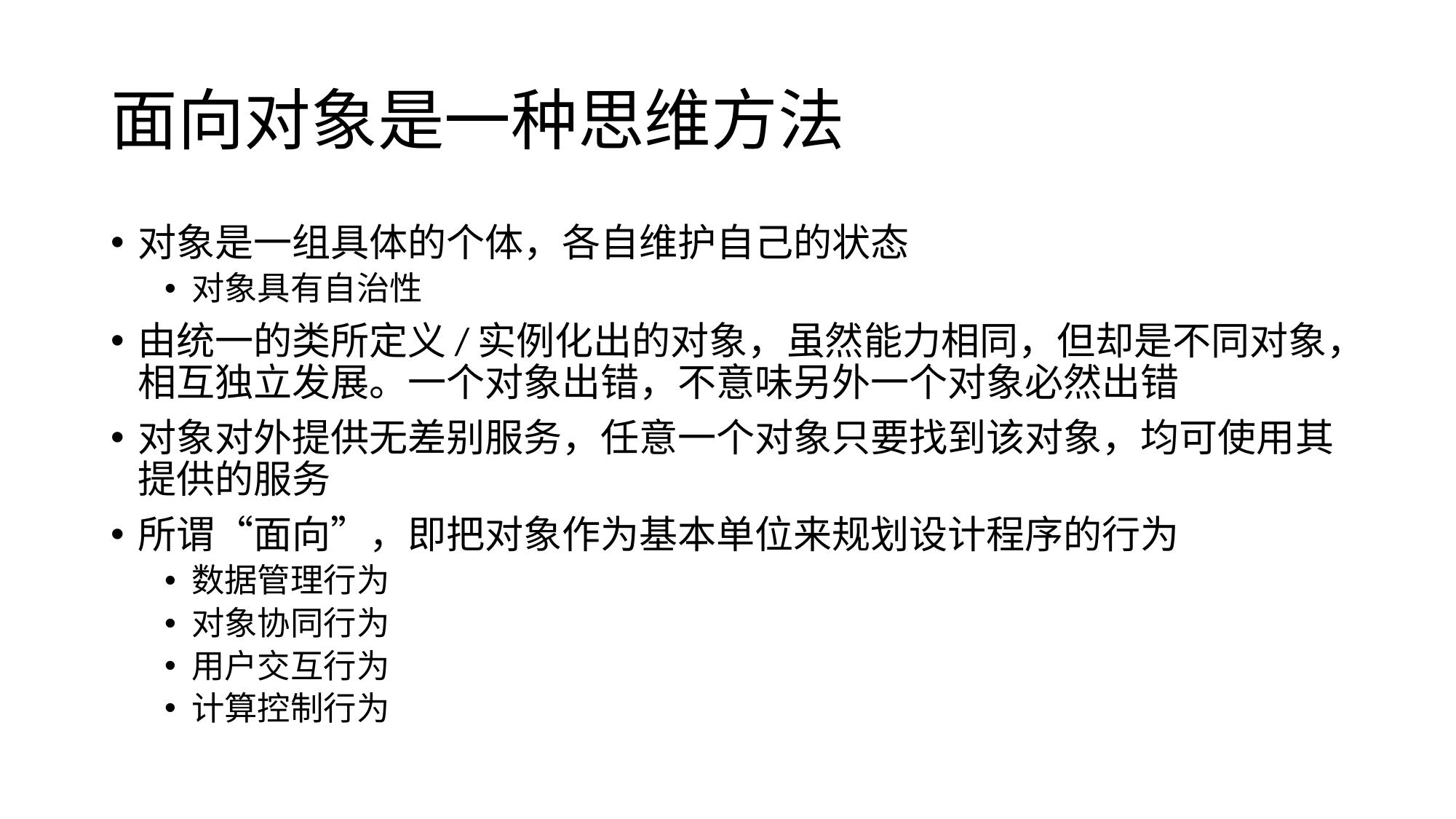

# 面向对象是一种思维方法
对象是一组具体的个体，各自维护自己的状态
对象具有自治性
由统一的类所定义/实例化出的对象，虽然能力相同，但却是不同对象，相互独立发展。一个对象出错，不意味另外一个对象必然出错
对象对外提供无差别服务，任意一个对象只要找到该对象，均可使用其提供的服务
所谓“面向”，即把对象作为基本单位来规划设计程序的行为
数据管理行为
对象协同行为
用户交互行为
计算控制行为